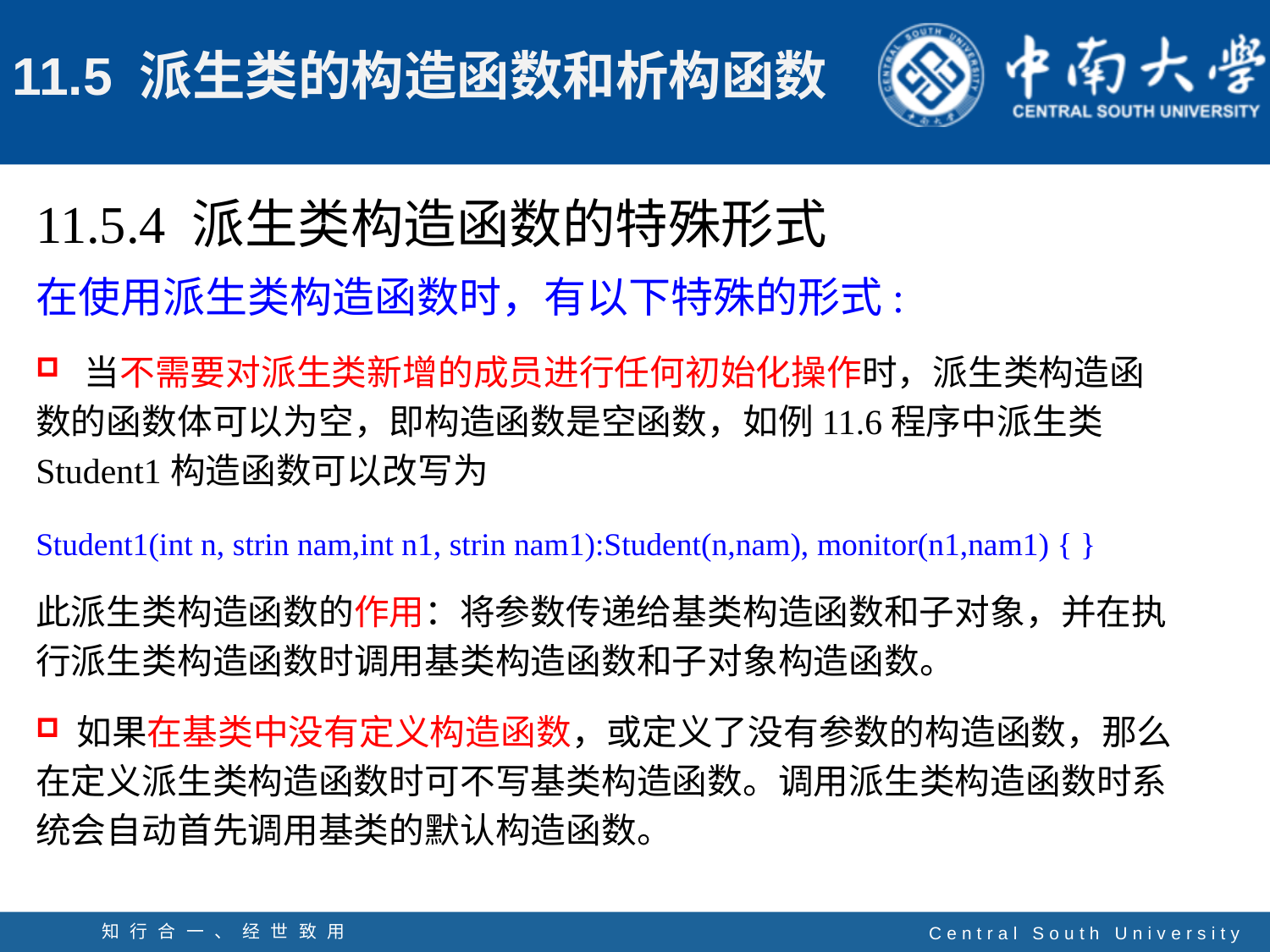

11.5.4 派生类构造函数的特殊形式
在使用派生类构造函数时，有以下特殊的形式:
  当不需要对派生类新增的成员进行任何初始化操作时，派生类构造函数的函数体可以为空，即构造函数是空函数，如例11.6程序中派生类Student1构造函数可以改写为
Student1(int n, strin nam,int n1, strin nam1):Student(n,nam), monitor(n1,nam1) { }
此派生类构造函数的作用：将参数传递给基类构造函数和子对象，并在执行派生类构造函数时调用基类构造函数和子对象构造函数。
 如果在基类中没有定义构造函数，或定义了没有参数的构造函数，那么在定义派生类构造函数时可不写基类构造函数。调用派生类构造函数时系统会自动首先调用基类的默认构造函数。

知行合一、经世致用
自强不息 厚德载物
Central South University